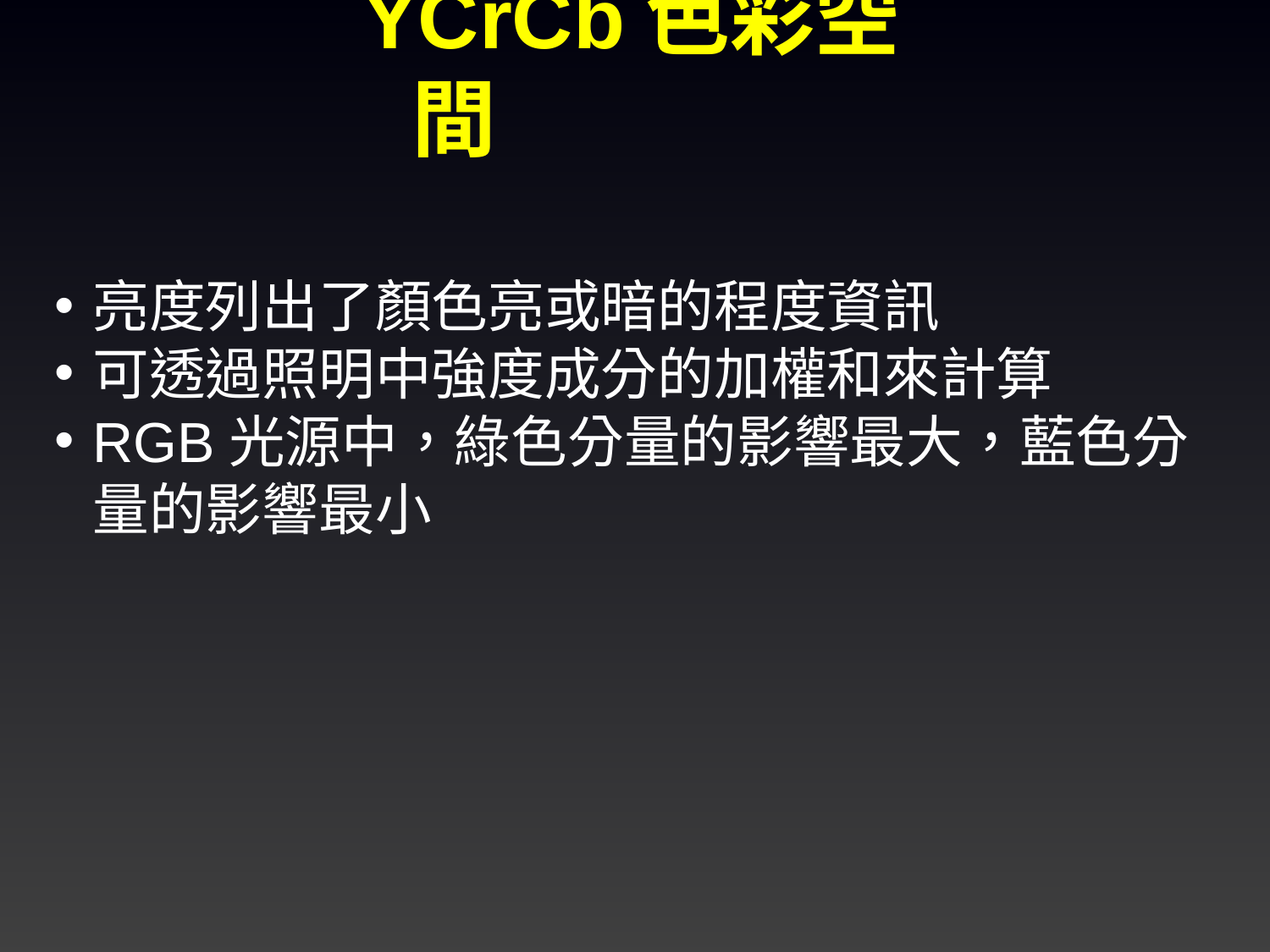

YCrCb色彩空間
亮度列出了顏色亮或暗的程度資訊
可透過照明中強度成分的加權和來計算
RGB光源中，綠色分量的影響最大，藍色分量的影響最小